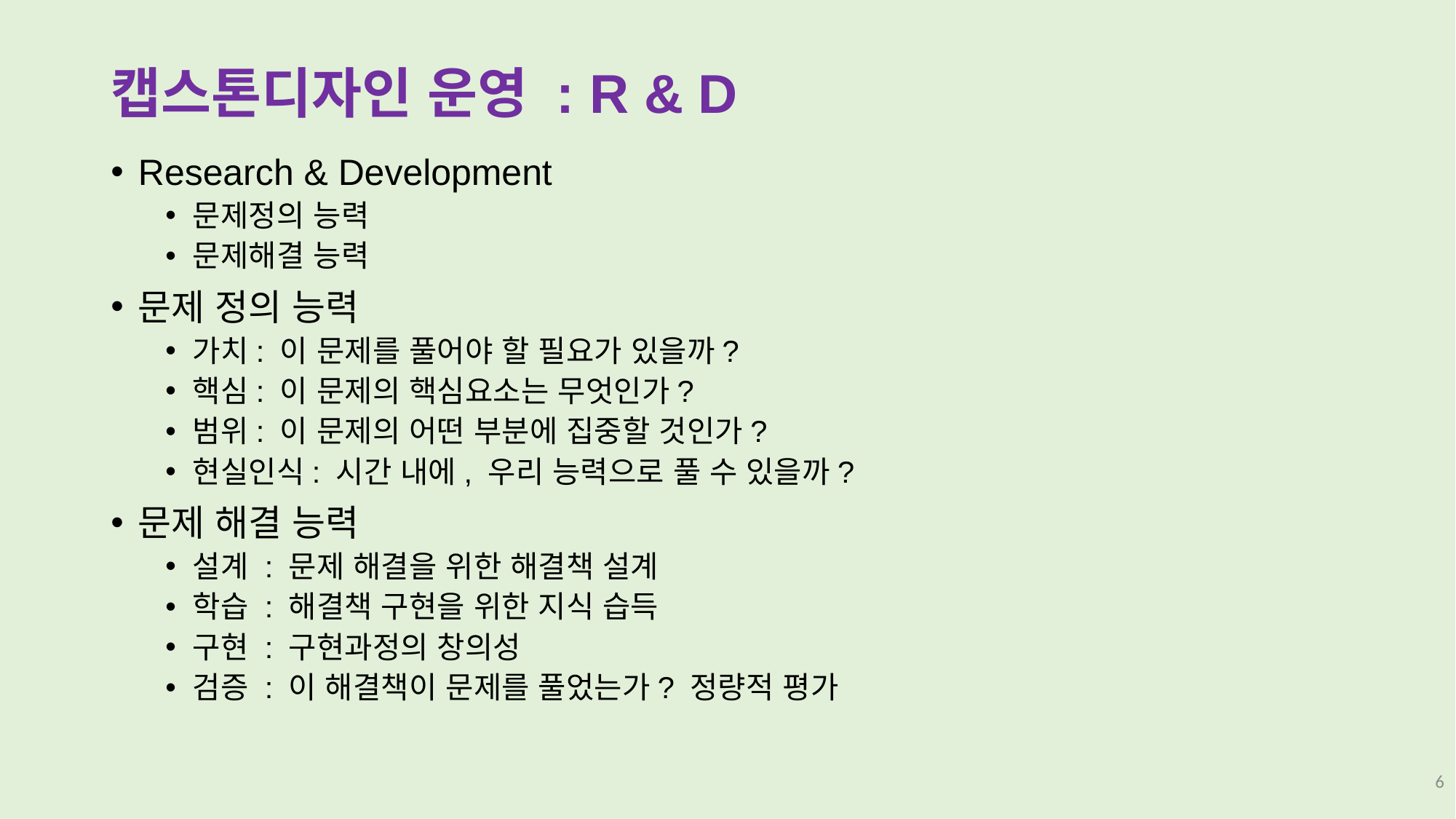

# 캡스톤디자인 운영 : R & D
Research & Development
문제정의 능력
문제해결 능력
문제 정의 능력
가치: 이 문제를 풀어야 할 필요가 있을까?
핵심: 이 문제의 핵심요소는 무엇인가?
범위: 이 문제의 어떤 부분에 집중할 것인가?
현실인식: 시간 내에, 우리 능력으로 풀 수 있을까?
문제 해결 능력
설계 : 문제 해결을 위한 해결책 설계
학습 : 해결책 구현을 위한 지식 습득
구현 : 구현과정의 창의성
검증 : 이 해결책이 문제를 풀었는가? 정량적 평가

6